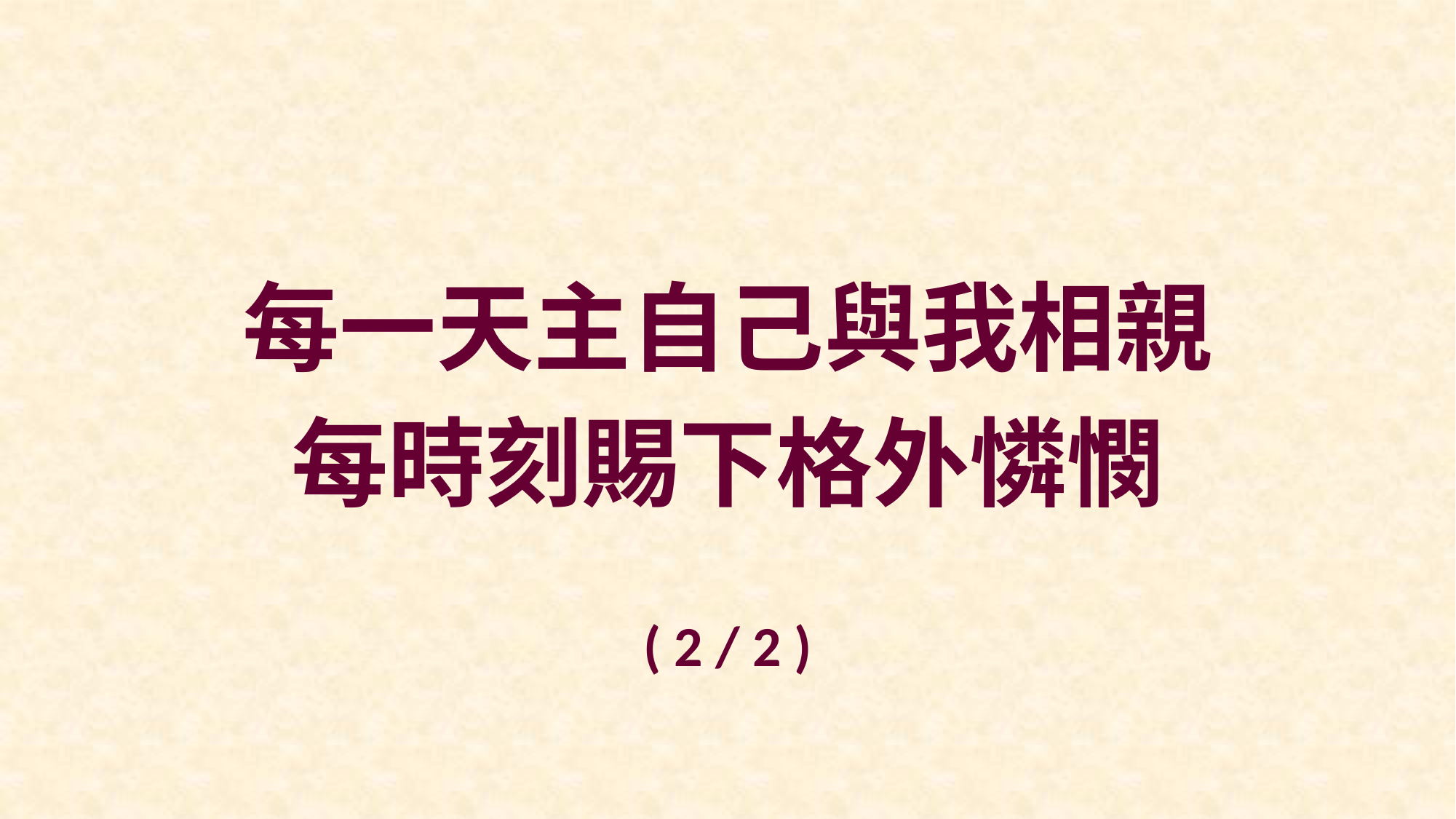

每一天主自己與我相親
每時刻賜下格外憐憫
( 2 / 2 )